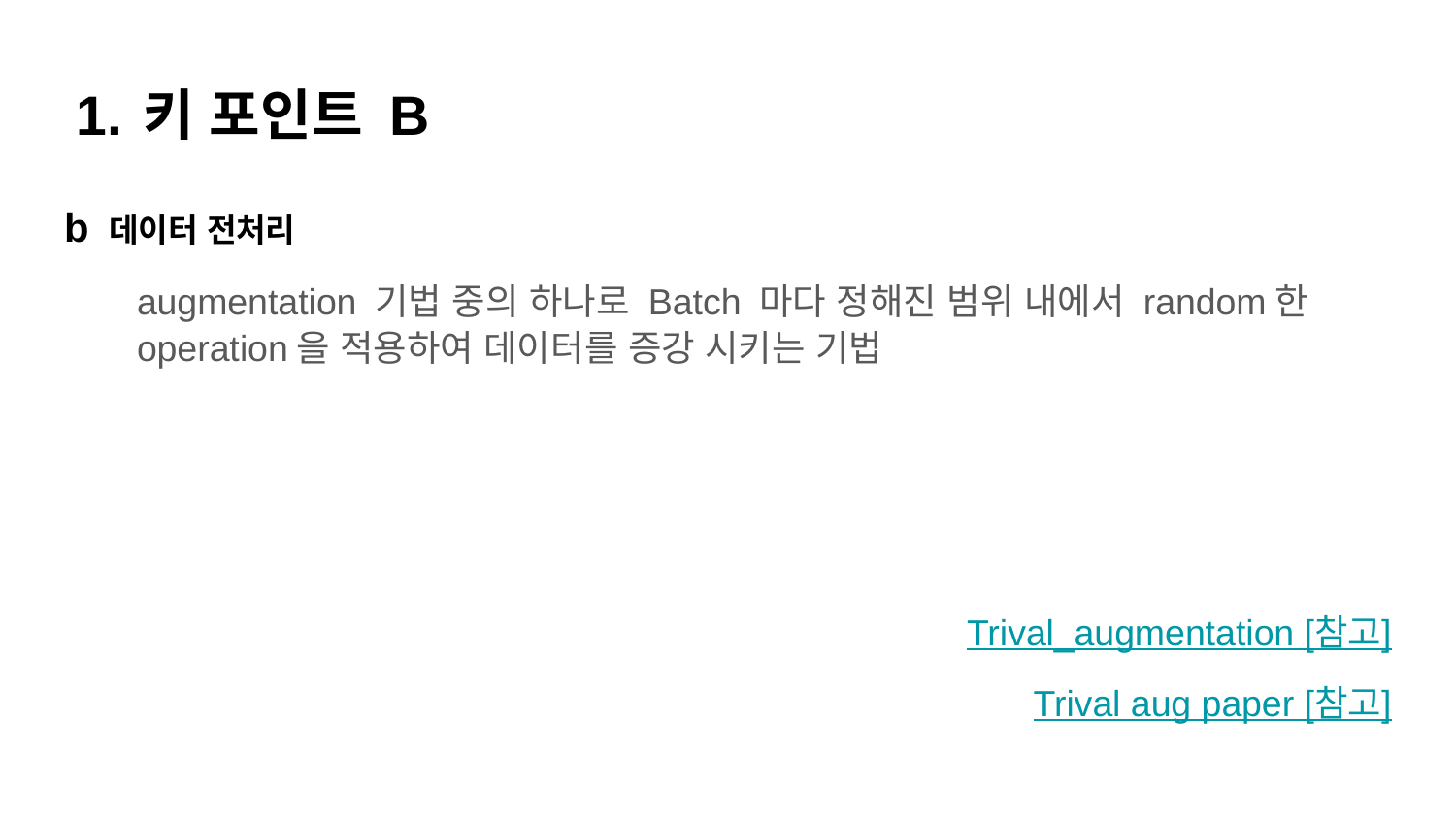

# 키 포인트 B
b 데이터 전처리
augmentation 기법 중의 하나로 Batch 마다 정해진 범위 내에서 random한 operation을 적용하여 데이터를 증강 시키는 기법

Trival_augmentation [참고]
Trival aug paper [참고]